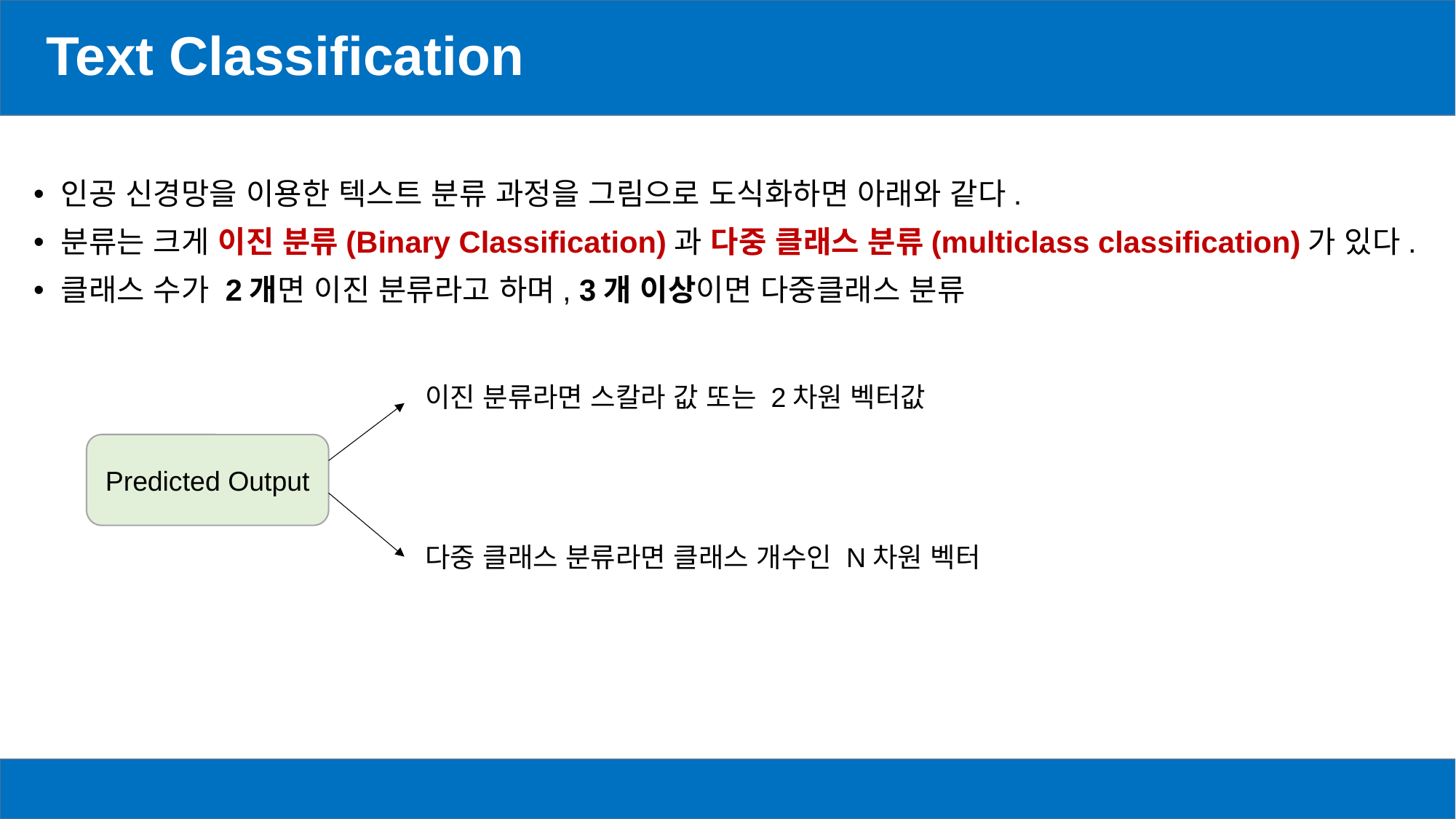

# Text Classification
인공 신경망을 이용한 텍스트 분류 과정을 그림으로 도식화하면 아래와 같다.
분류는 크게 이진 분류(Binary Classification)과 다중 클래스 분류(multiclass classification)가 있다.
클래스 수가 2개면 이진 분류라고 하며, 3개 이상이면 다중클래스 분류
이진 분류라면 스칼라 값 또는 2차원 벡터값
Predicted Output
다중 클래스 분류라면 클래스 개수인 N차원 벡터